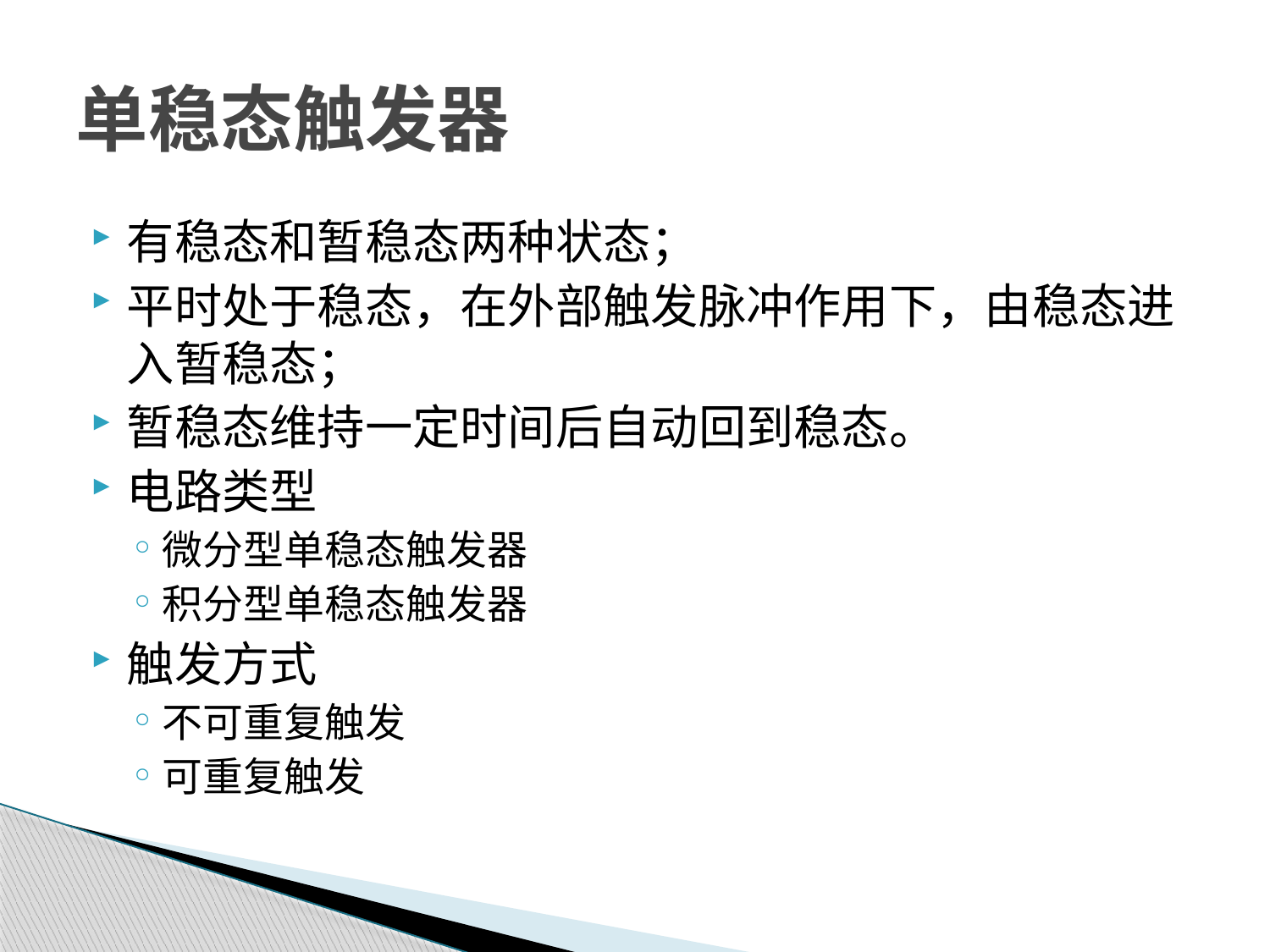

# 单稳态触发器
有稳态和暂稳态两种状态；
平时处于稳态，在外部触发脉冲作用下，由稳态进入暂稳态；
暂稳态维持一定时间后自动回到稳态。
电路类型
微分型单稳态触发器
积分型单稳态触发器
触发方式
不可重复触发
可重复触发